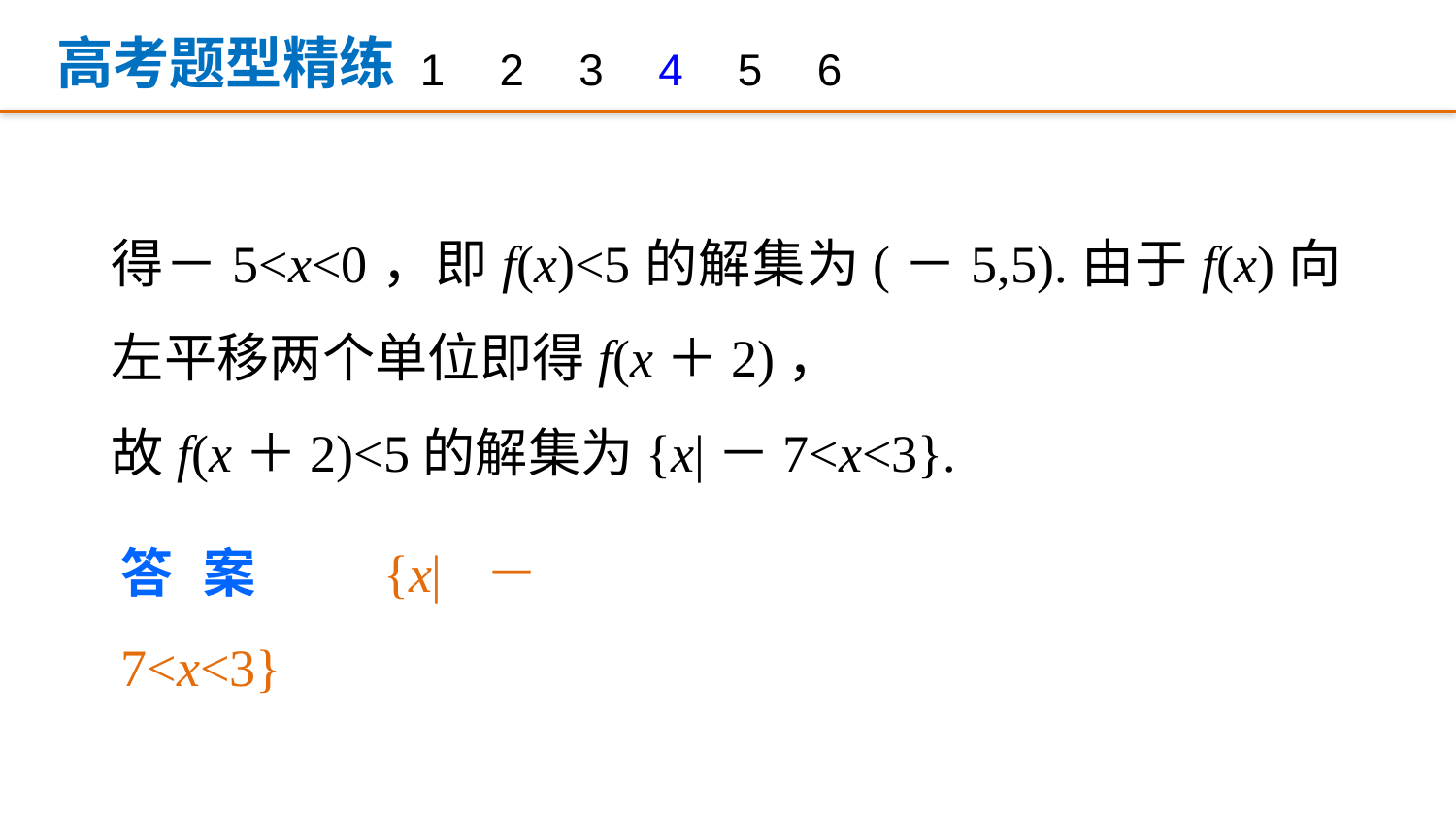

高考题型精练
1
2
3
4
5
6
得－5<x<0，即f(x)<5的解集为(－5,5).由于f(x)向左平移两个单位即得f(x＋2)，
故f(x＋2)<5的解集为{x|－7<x<3}.
答案　{x|－7<x<3}